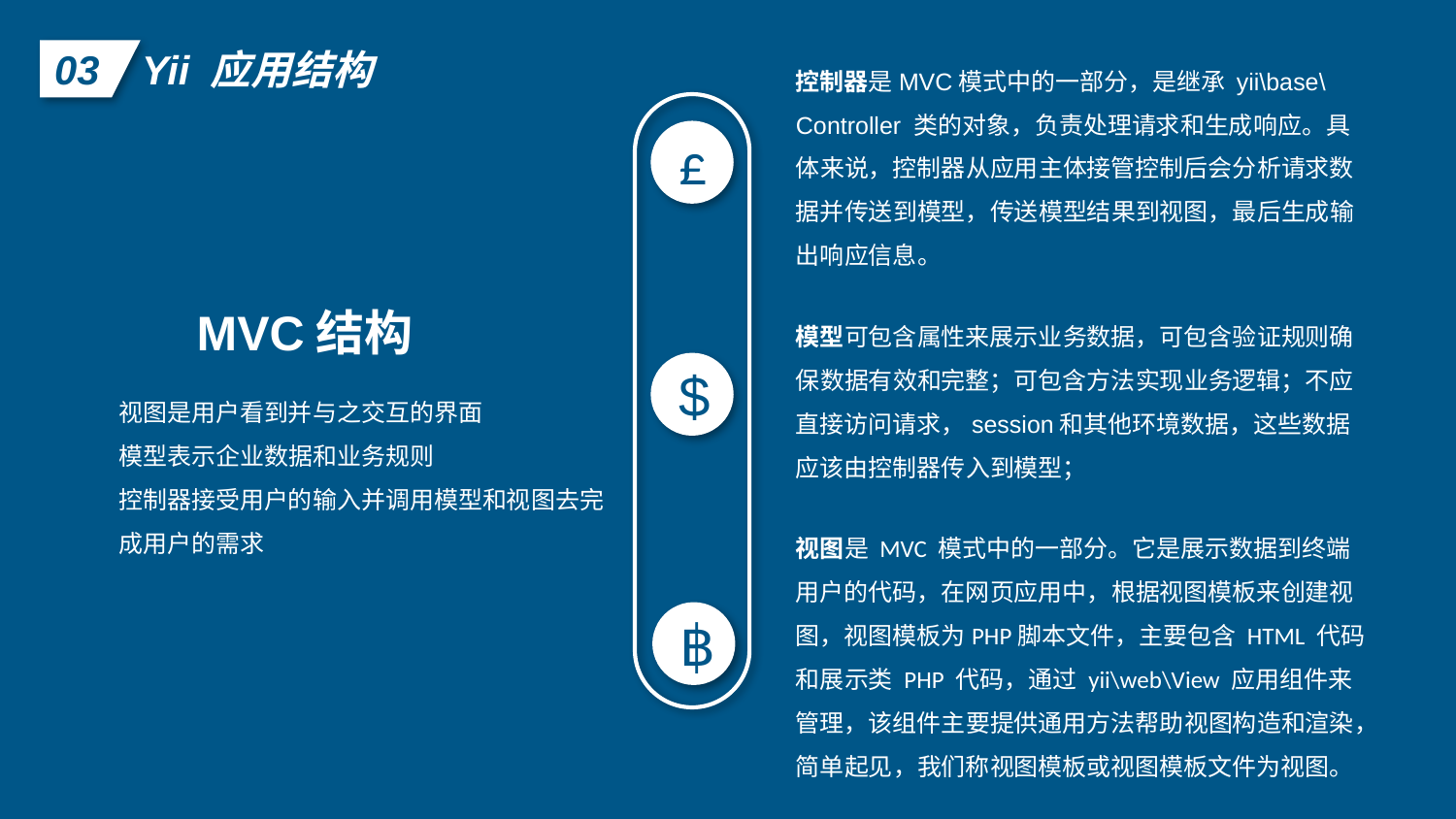

Yii 应用结构
03
控制器是MVC模式中的一部分，是继承 yii\base\Controller 类的对象，负责处理请求和生成响应。具体来说，控制器从应用主体接管控制后会分析请求数据并传送到模型，传送模型结果到视图，最后生成输出响应信息。
£
MVC结构
模型可包含属性来展示业务数据，可包含验证规则确保数据有效和完整；可包含方法实现业务逻辑；不应直接访问请求，session和其他环境数据，这些数据应该由控制器传入到模型；

$
视图是用户看到并与之交互的界面
模型表示企业数据和业务规则
控制器接受用户的输入并调用模型和视图去完成用户的需求
视图是 MVC 模式中的一部分。它是展示数据到终端用户的代码，在网页应用中，根据视图模板来创建视图，视图模板为PHP脚本文件，主要包含 HTML 代码和展示类 PHP 代码，通过 yii\web\View 应用组件来管理，该组件主要提供通用方法帮助视图构造和渲染，简单起见，我们称视图模板或视图模板文件为视图。
฿